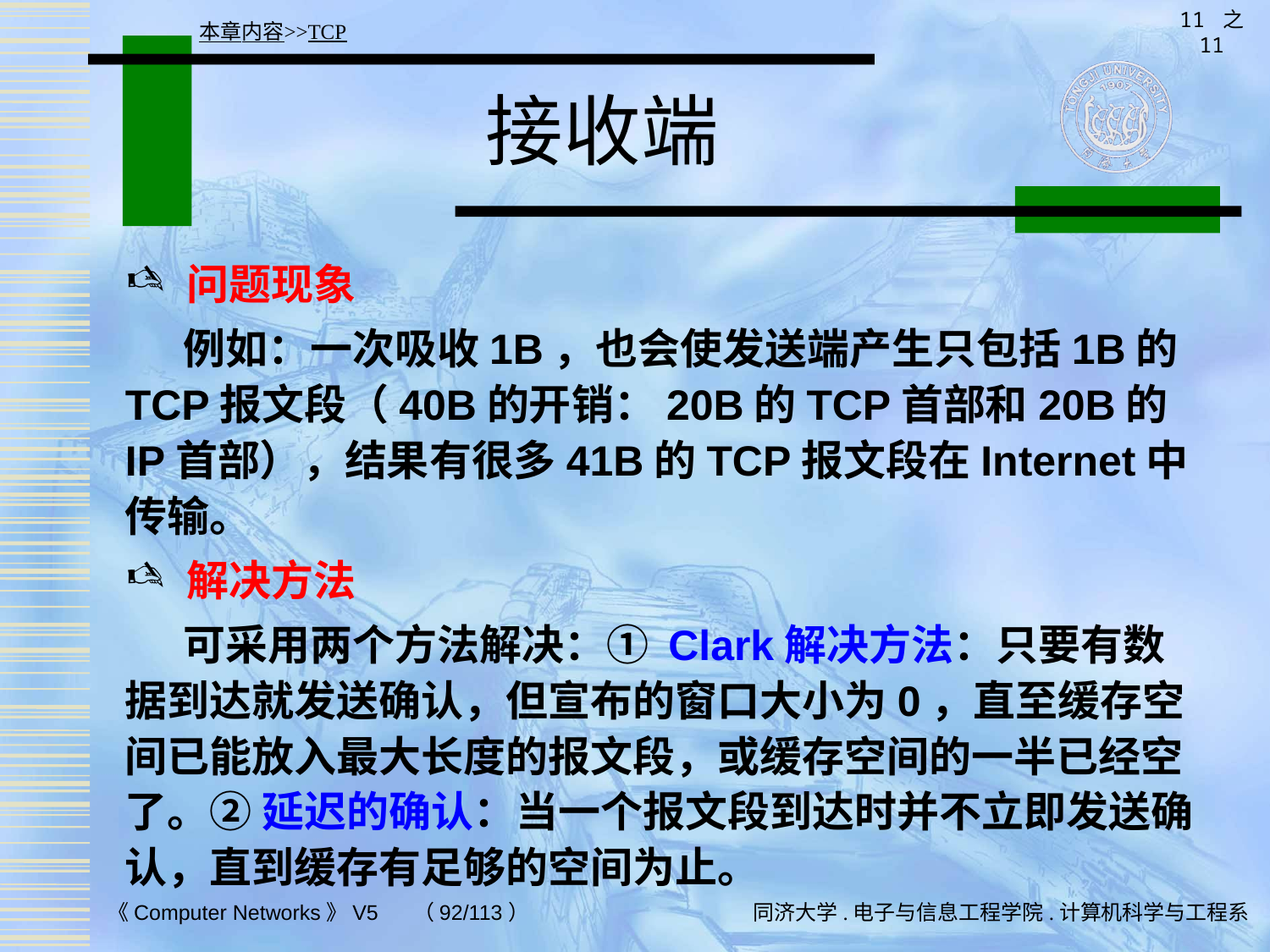

11 之 11
本章内容>>TCP
# 接收端
问题现象
     例如：一次吸收1B，也会使发送端产生只包括1B的TCP报文段（40B的开销：20B的TCP首部和20B的IP首部），结果有很多41B的TCP报文段在Internet中传输。
解决方法
     可采用两个方法解决：① Clark解决方法：只要有数据到达就发送确认，但宣布的窗口大小为0，直至缓存空间已能放入最大长度的报文段，或缓存空间的一半已经空了。② 延迟的确认：当一个报文段到达时并不立即发送确认，直到缓存有足够的空间为止。